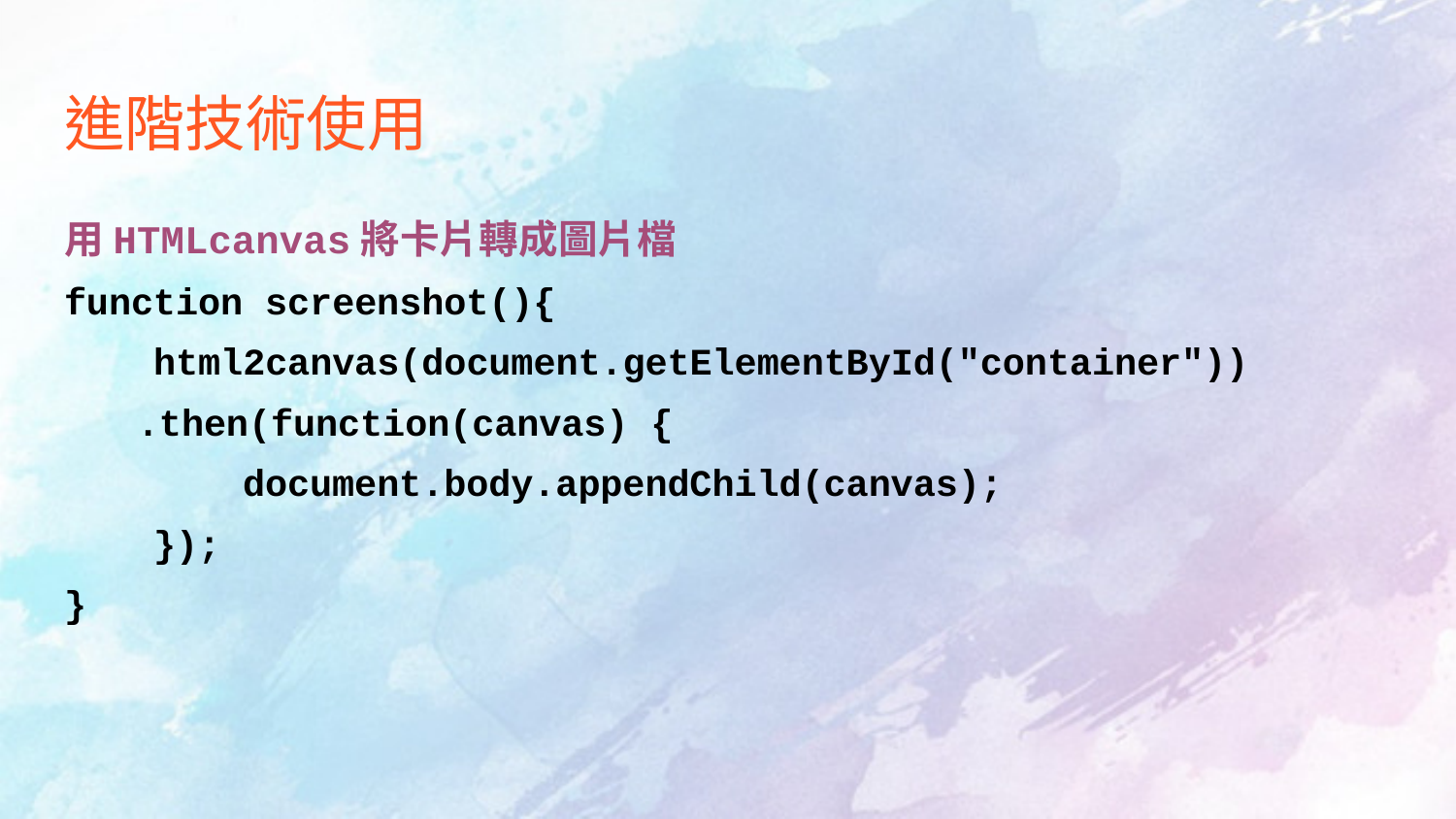

# 進階技術使用
用HTMLcanvas將卡片轉成圖片檔
function screenshot(){
    html2canvas(document.getElementById("container"))
.then(function(canvas) {
        document.body.appendChild(canvas);
    });
}